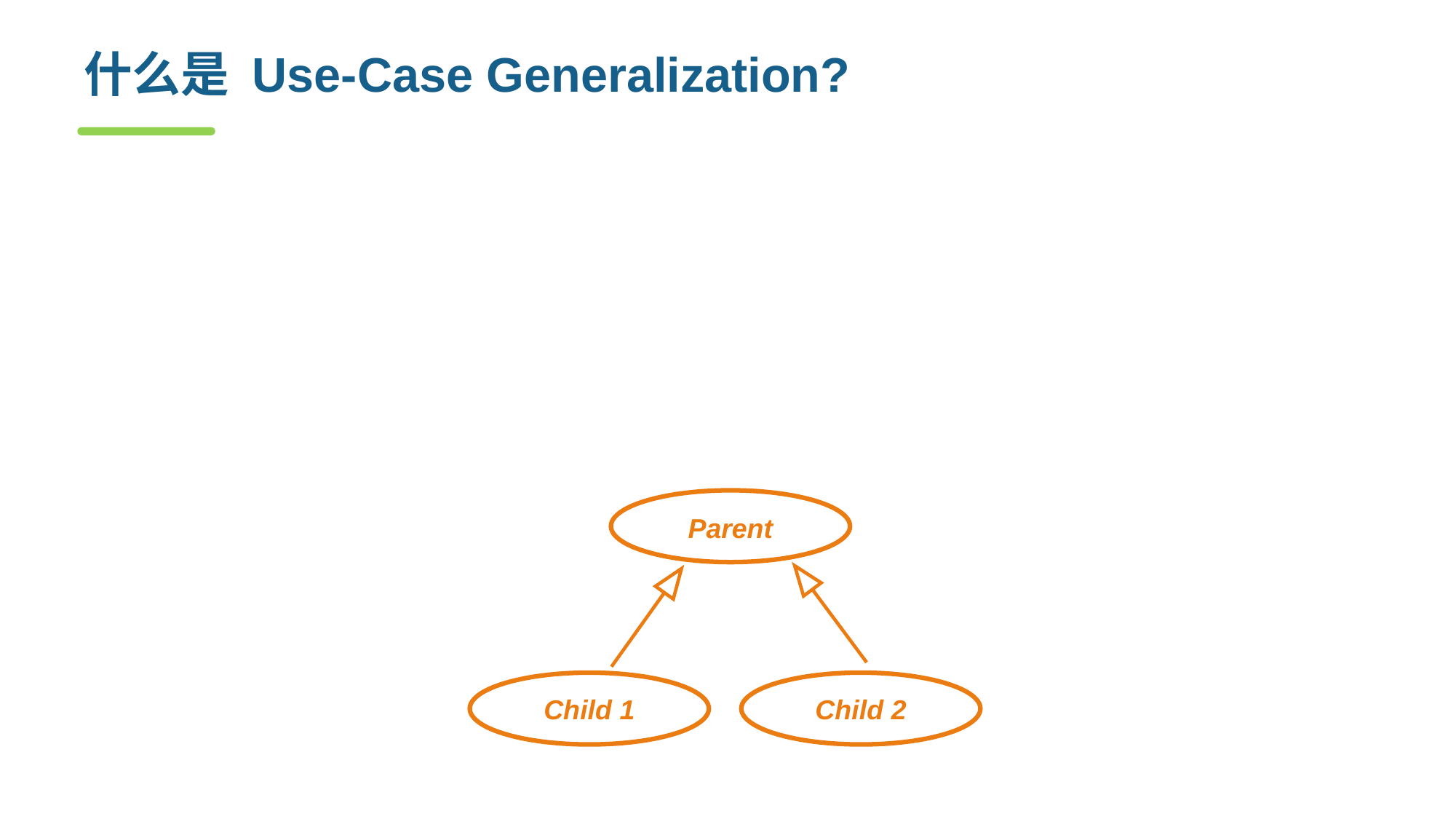

# 什么是 Use-Case Generalization?
从子用例到父用例的关系
在父用例中描述通用的共享的行为
在子用例中描述特殊的行为
共享共同的目标

Parent

Child 1
Child 2
87